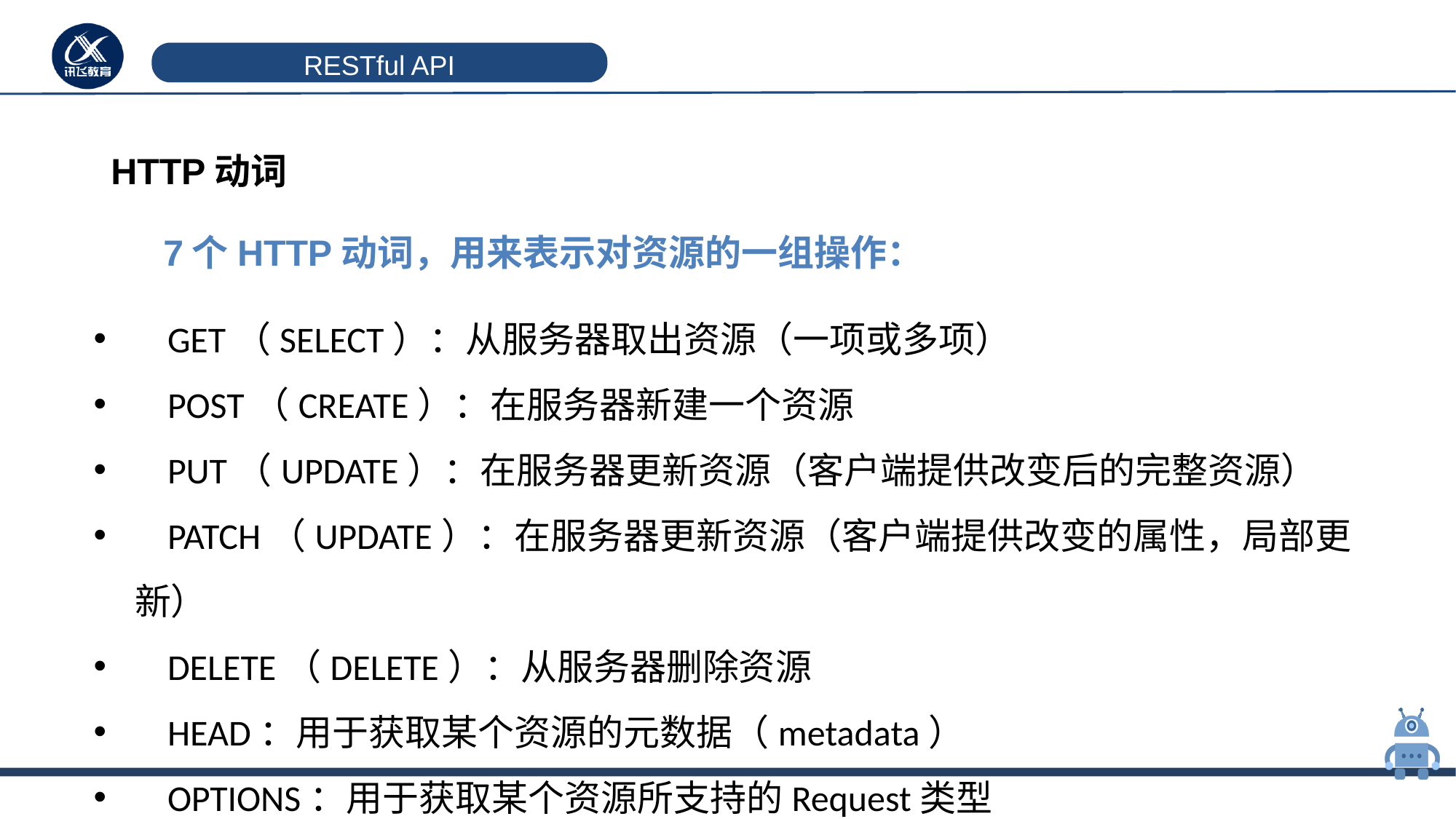

# RESTful API
HTTP动词
7个HTTP动词，用来表示对资源的一组操作：
    GET（SELECT）：从服务器取出资源（一项或多项）
    POST（CREATE）：在服务器新建一个资源
    PUT（UPDATE）：在服务器更新资源（客户端提供改变后的完整资源）
    PATCH（UPDATE）：在服务器更新资源（客户端提供改变的属性，局部更新）
    DELETE（DELETE）：从服务器删除资源
    HEAD：用于获取某个资源的元数据（metadata）
    OPTIONS：用于获取某个资源所支持的Request类型